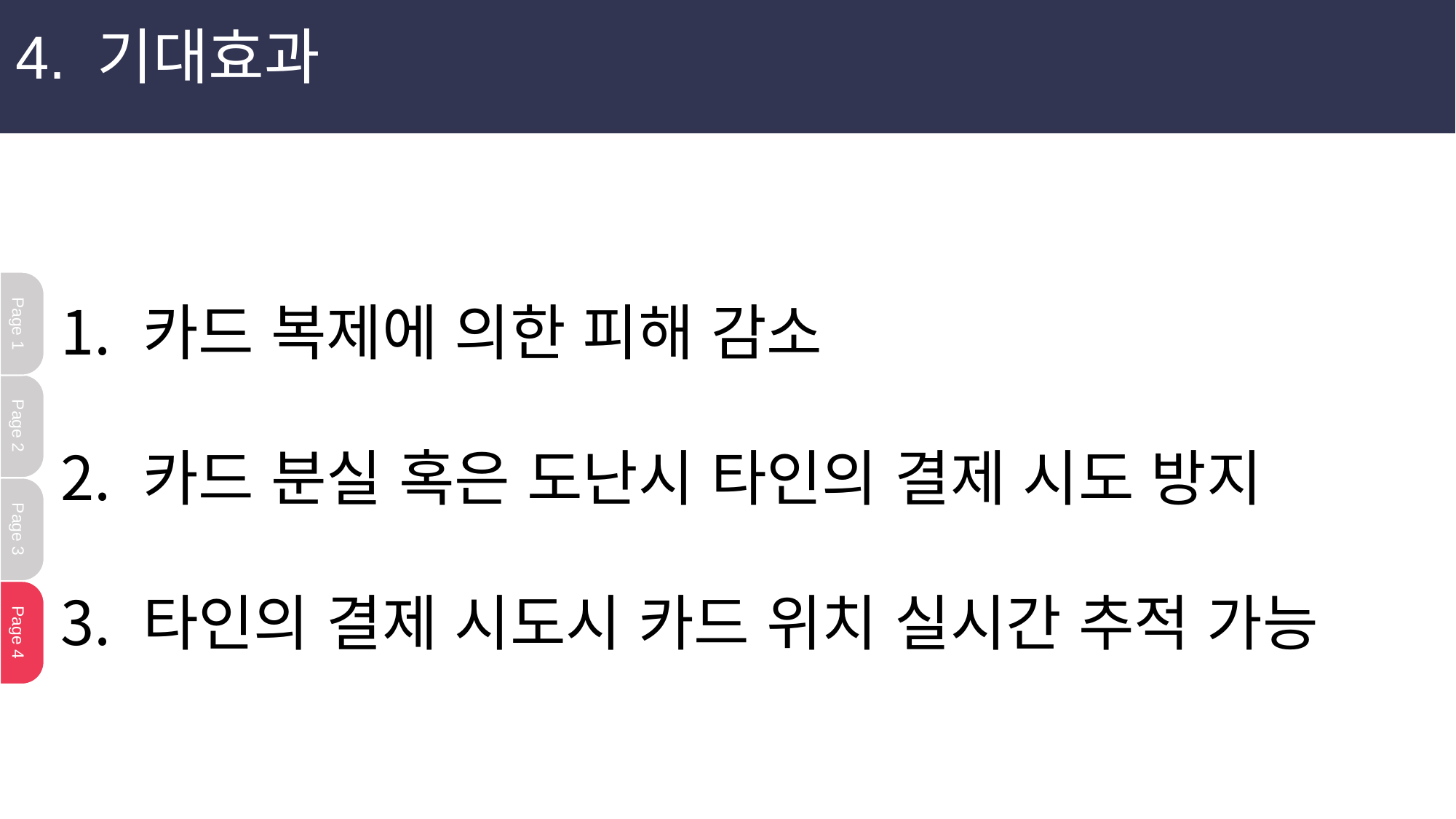

4. 기대효과
 카드 복제에 의한 피해 감소

 카드 분실 혹은 도난시 타인의 결제 시도 방지

 타인의 결제 시도시 카드 위치 실시간 추적 가능
Page 1
Page 2
Page 3
Page 4